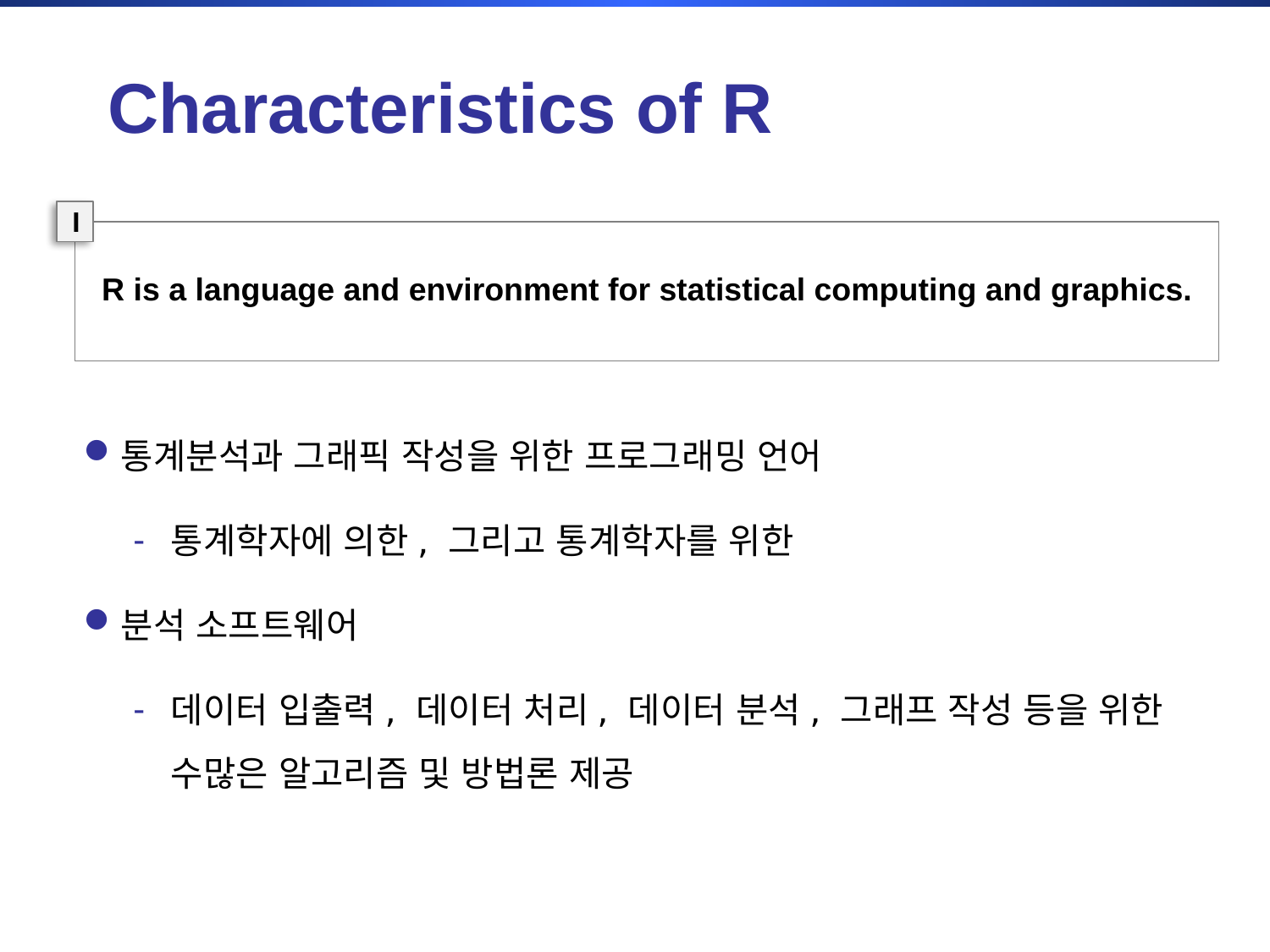

Characteristics of R
I

R is a language and environment for statistical computing and graphics.
통계분석과 그래픽 작성을 위한 프로그래밍 언어
통계학자에 의한, 그리고 통계학자를 위한
분석 소프트웨어
데이터 입출력, 데이터 처리, 데이터 분석, 그래프 작성 등을 위한 수많은 알고리즘 및 방법론 제공